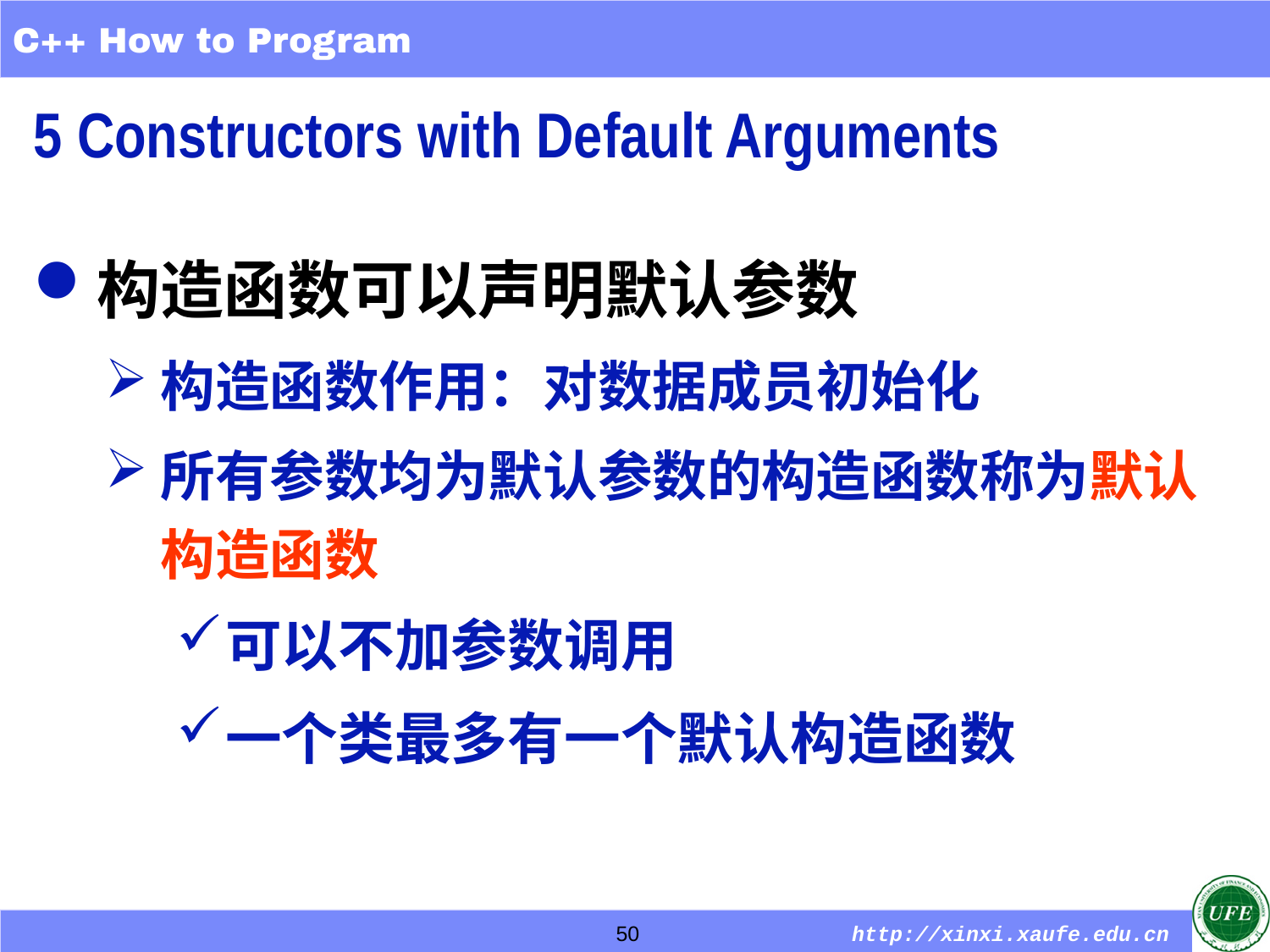

5 Constructors with Default Arguments
构造函数可以声明默认参数
构造函数作用：对数据成员初始化
所有参数均为默认参数的构造函数称为默认构造函数
可以不加参数调用
一个类最多有一个默认构造函数
50